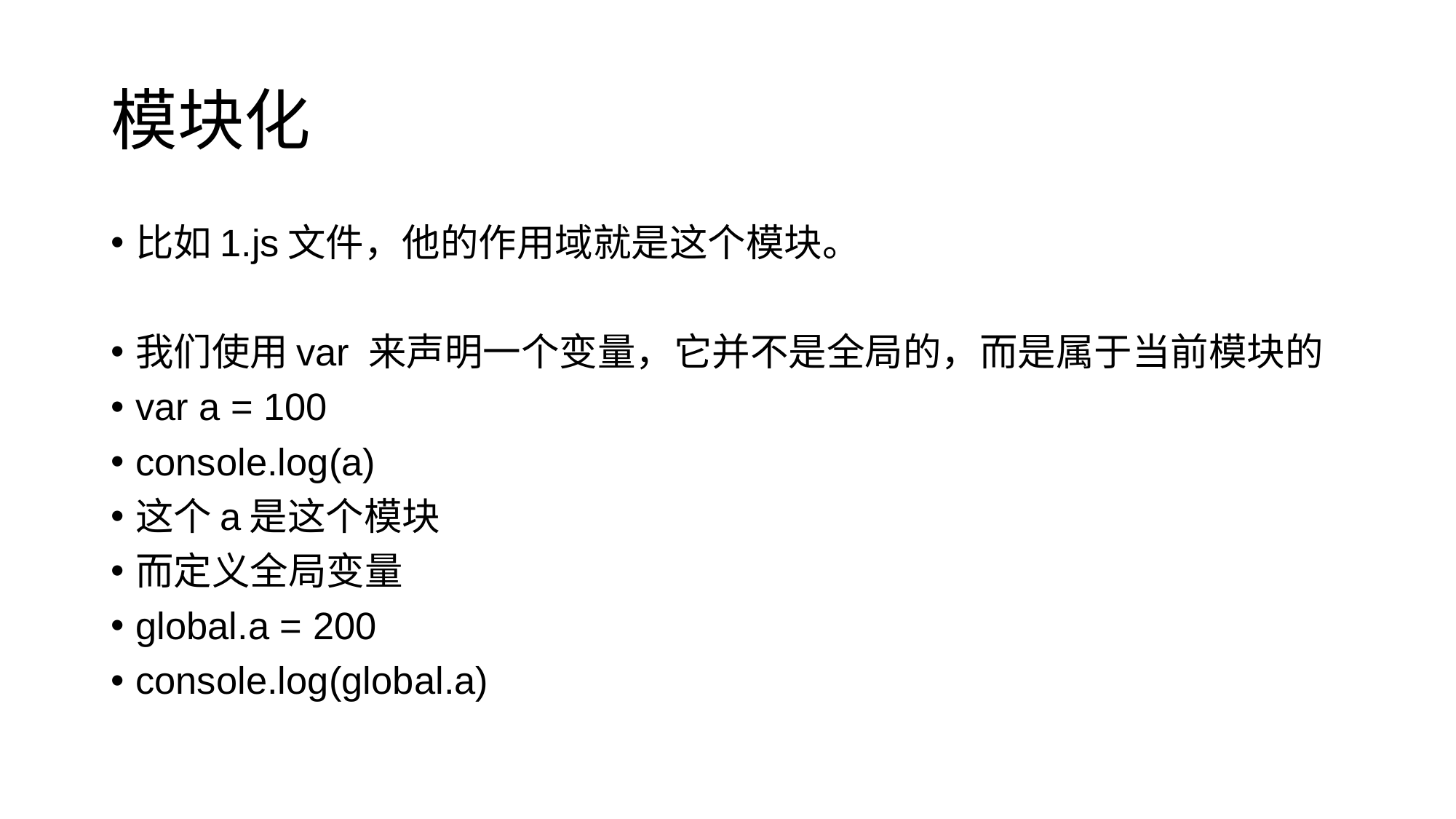

# 模块化
比如1.js文件，他的作用域就是这个模块。

我们使用var 来声明一个变量，它并不是全局的，而是属于当前模块的
var a = 100
console.log(a)
这个a是这个模块
而定义全局变量
global.a = 200
console.log(global.a)